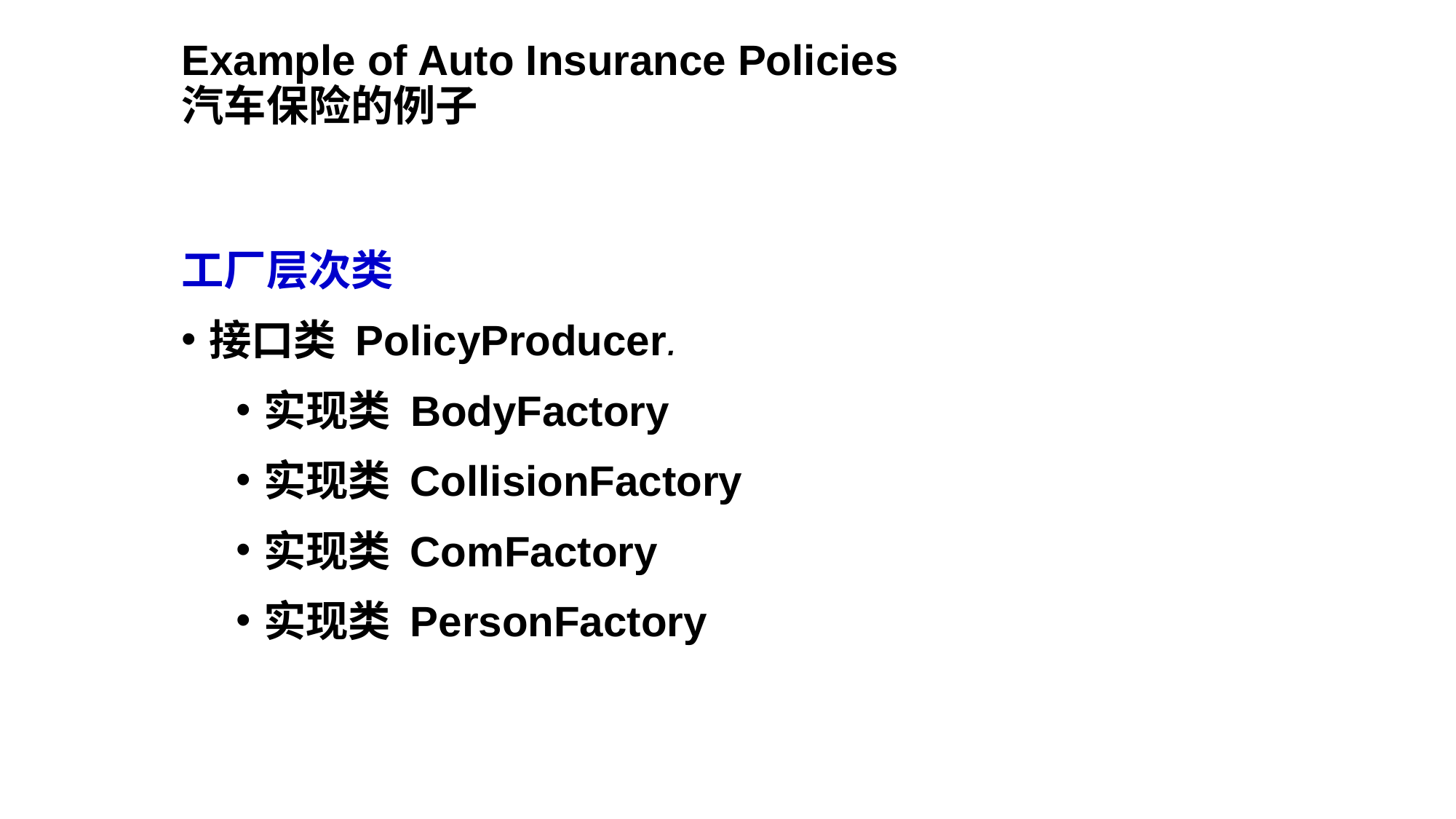

# Example of Auto Insurance Policies 汽车保险的例子
工厂层次类
接口类 PolicyProducer.
实现类 BodyFactory
实现类 CollisionFactory
实现类 ComFactory
实现类 PersonFactory
31